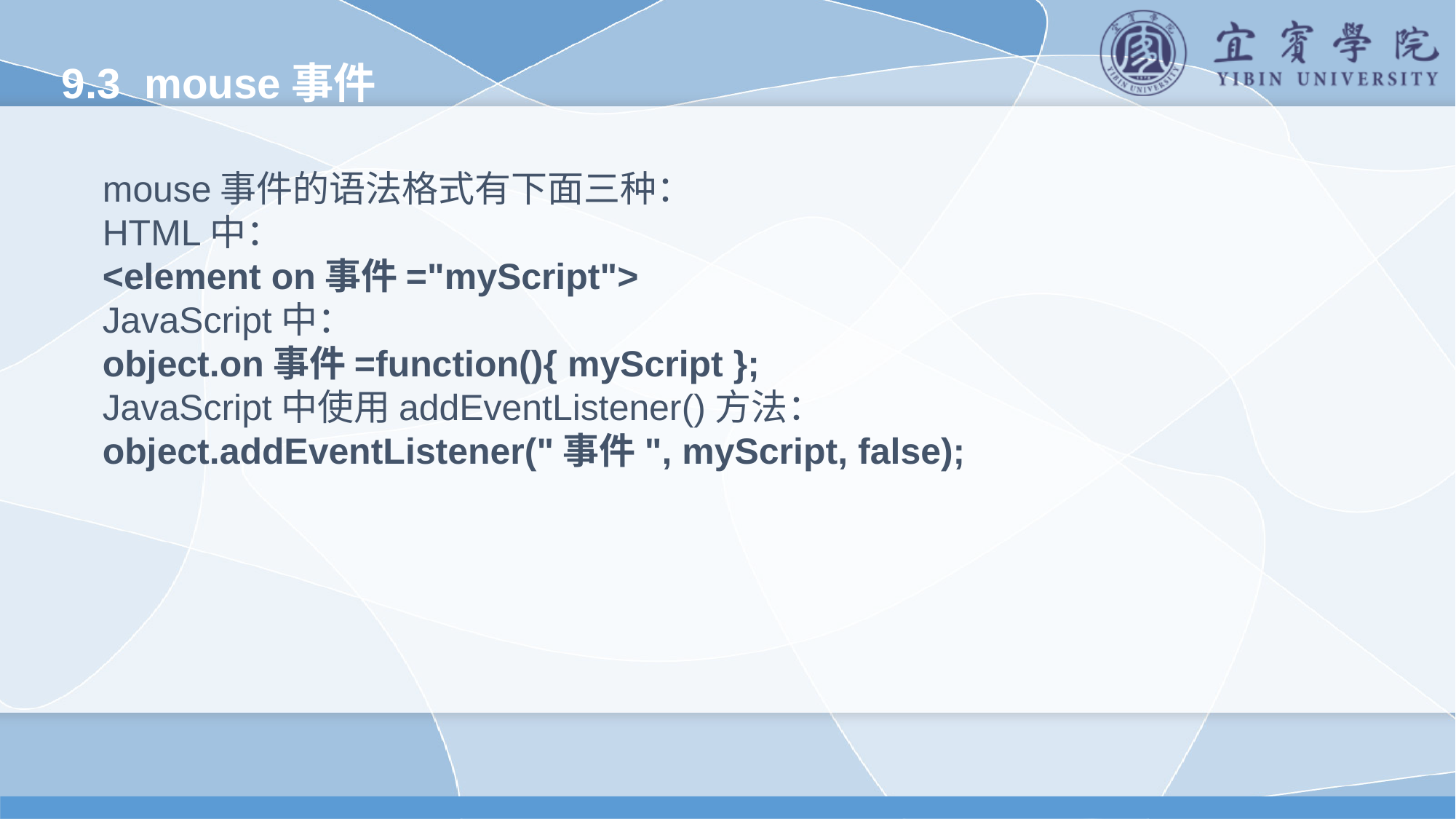

9.3  mouse事件
mouse事件的语法格式有下面三种：
HTML中：
<element on事件="myScript">
JavaScript中：
object.on事件=function(){ myScript };
JavaScript中使用addEventListener()方法：
object.addEventListener("事件", myScript, false);